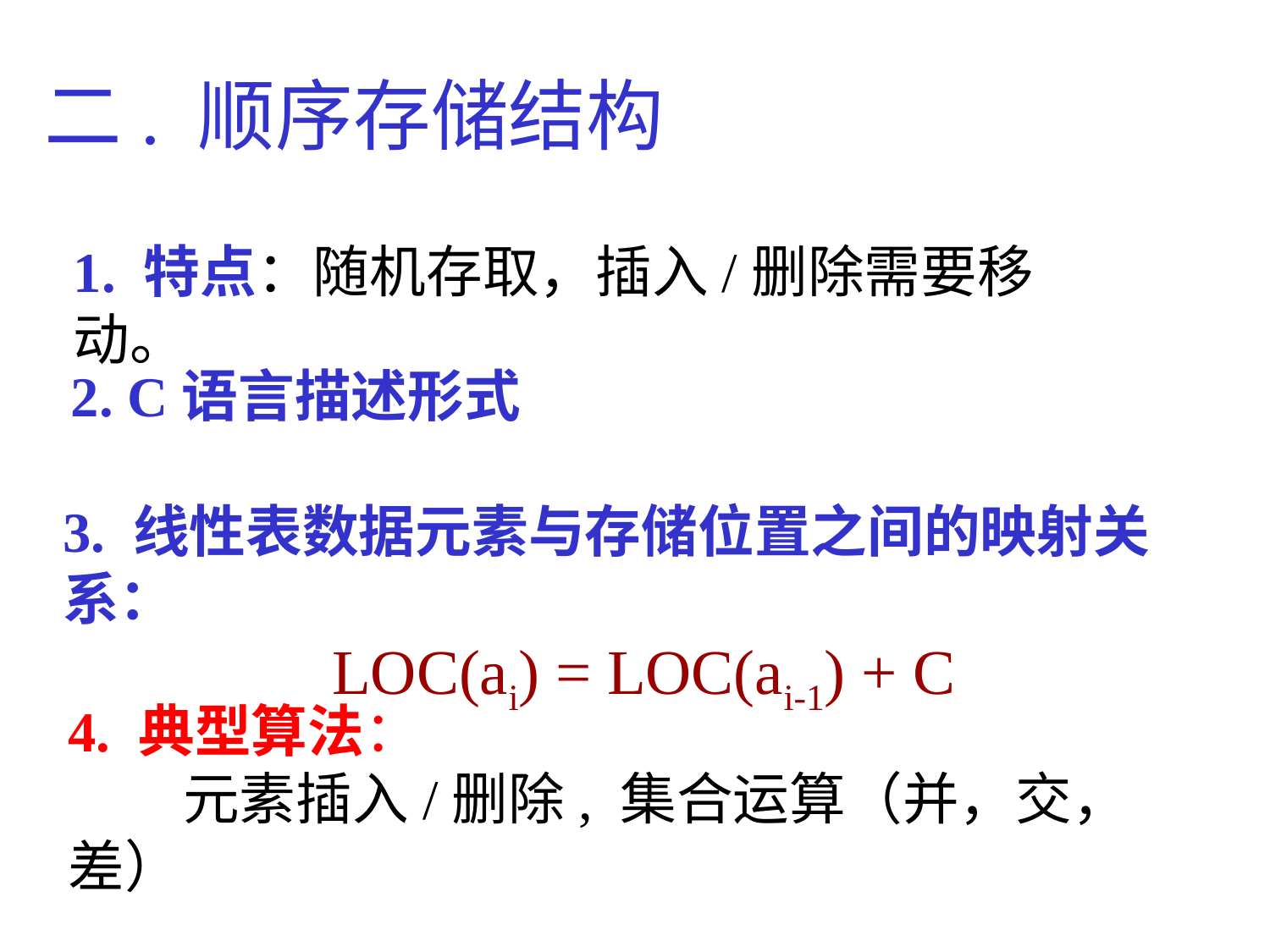

二. 顺序存储结构
1. 特点：随机存取，插入/删除需要移动。
2. C语言描述形式
3. 线性表数据元素与存储位置之间的映射关系：
                   LOC(ai) = LOC(ai-1) + C
4. 典型算法：
        元素插入/删除, 集合运算（并，交，差）